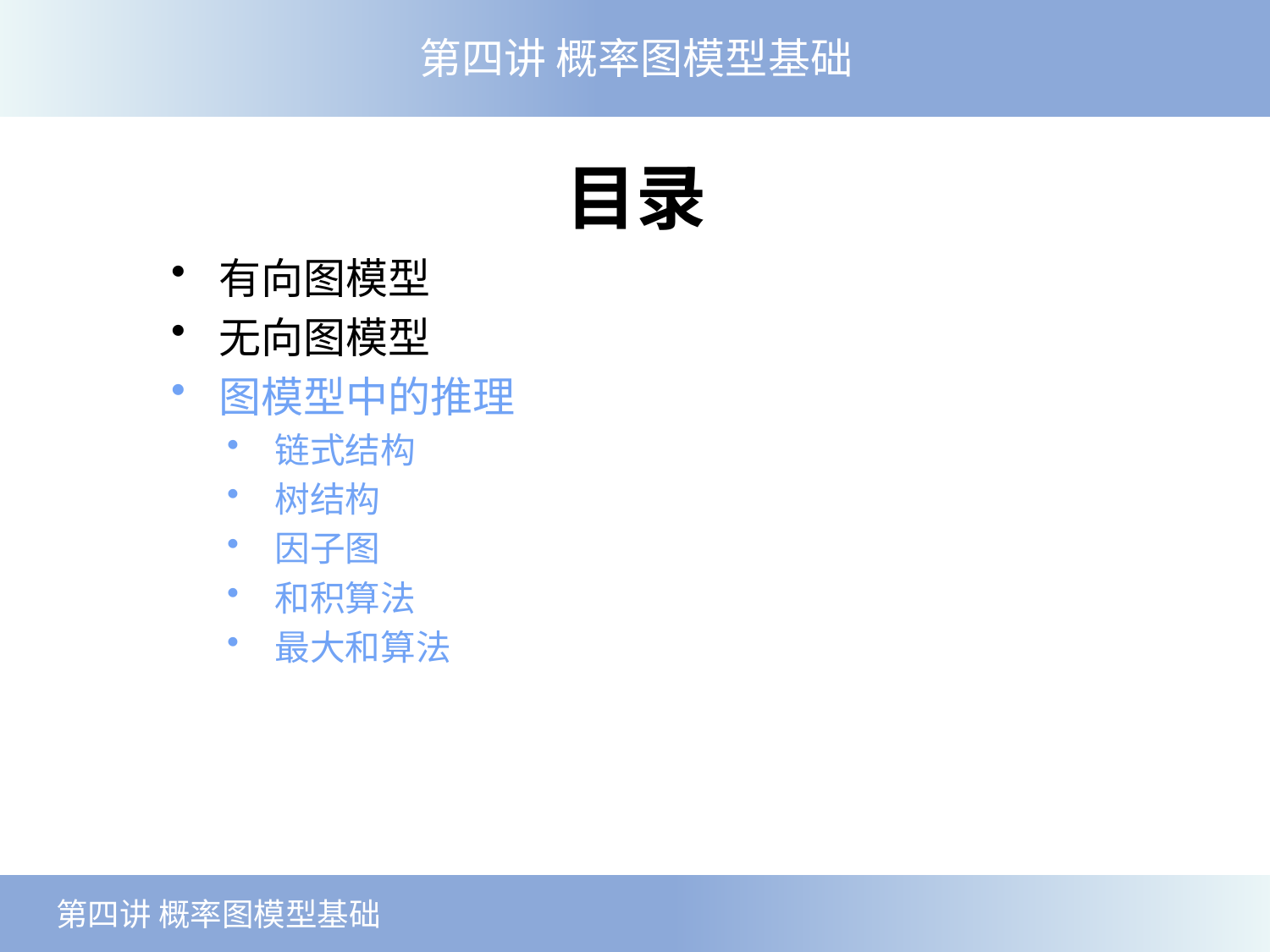

第四讲 概率图模型基础
目录
有向图模型
无向图模型
图模型中的推理
链式结构
树结构
因子图
和积算法
最大和算法
     第四讲 概率图模型基础